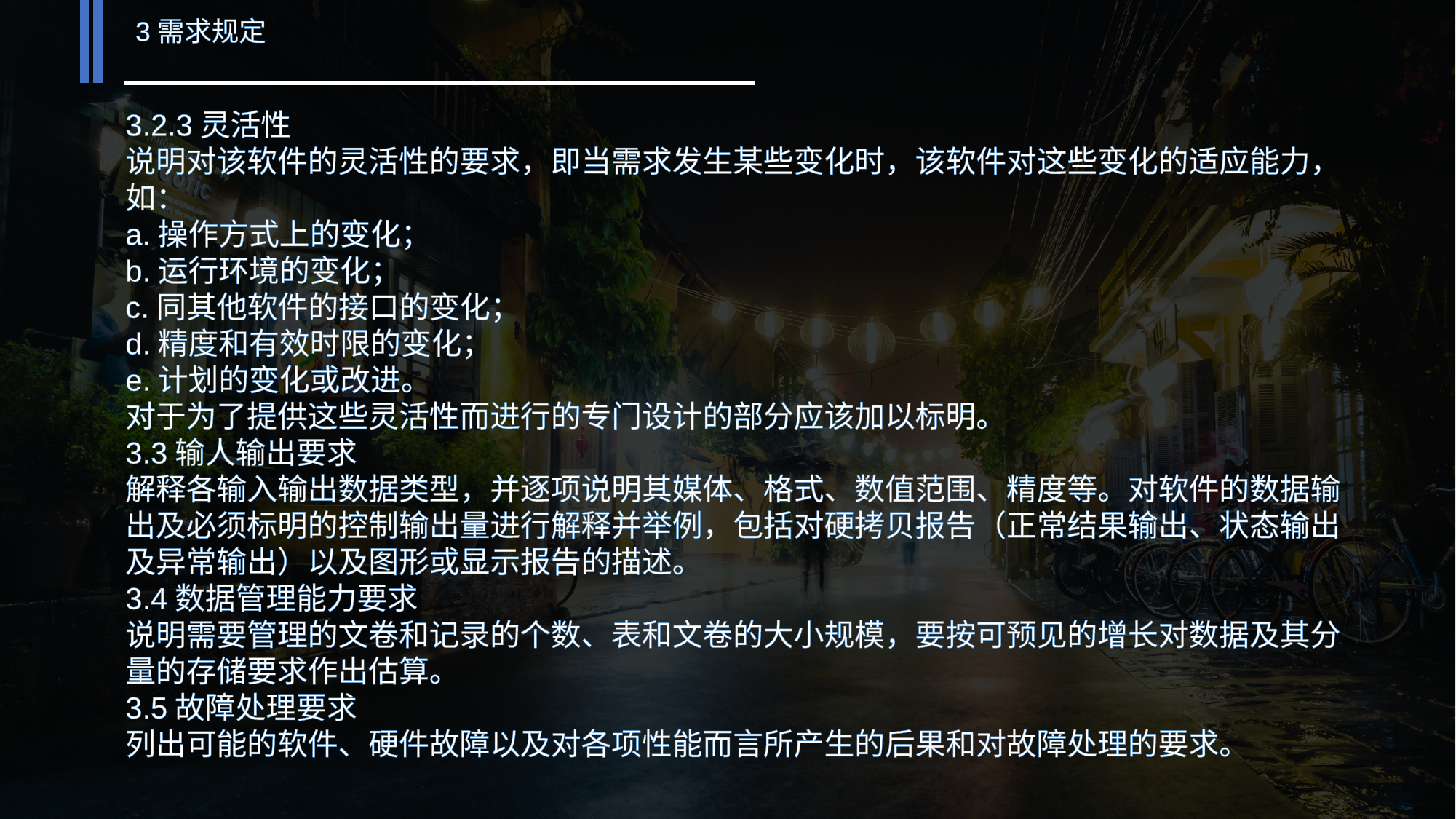

3需求规定
3.2.3灵活性
说明对该软件的灵活性的要求，即当需求发生某些变化时，该软件对这些变化的适应能力，如：
a.操作方式上的变化；
b.运行环境的变化；
c.同其他软件的接口的变化；
d.精度和有效时限的变化；
e.计划的变化或改进。
对于为了提供这些灵活性而进行的专门设计的部分应该加以标明。
3.3输人输出要求
解释各输入输出数据类型，并逐项说明其媒体、格式、数值范围、精度等。对软件的数据输出及必须标明的控制输出量进行解释并举例，包括对硬拷贝报告（正常结果输出、状态输出及异常输出）以及图形或显示报告的描述。
3.4数据管理能力要求
说明需要管理的文卷和记录的个数、表和文卷的大小规模，要按可预见的增长对数据及其分量的存储要求作出估算。
3.5故障处理要求
列出可能的软件、硬件故障以及对各项性能而言所产生的后果和对故障处理的要求。